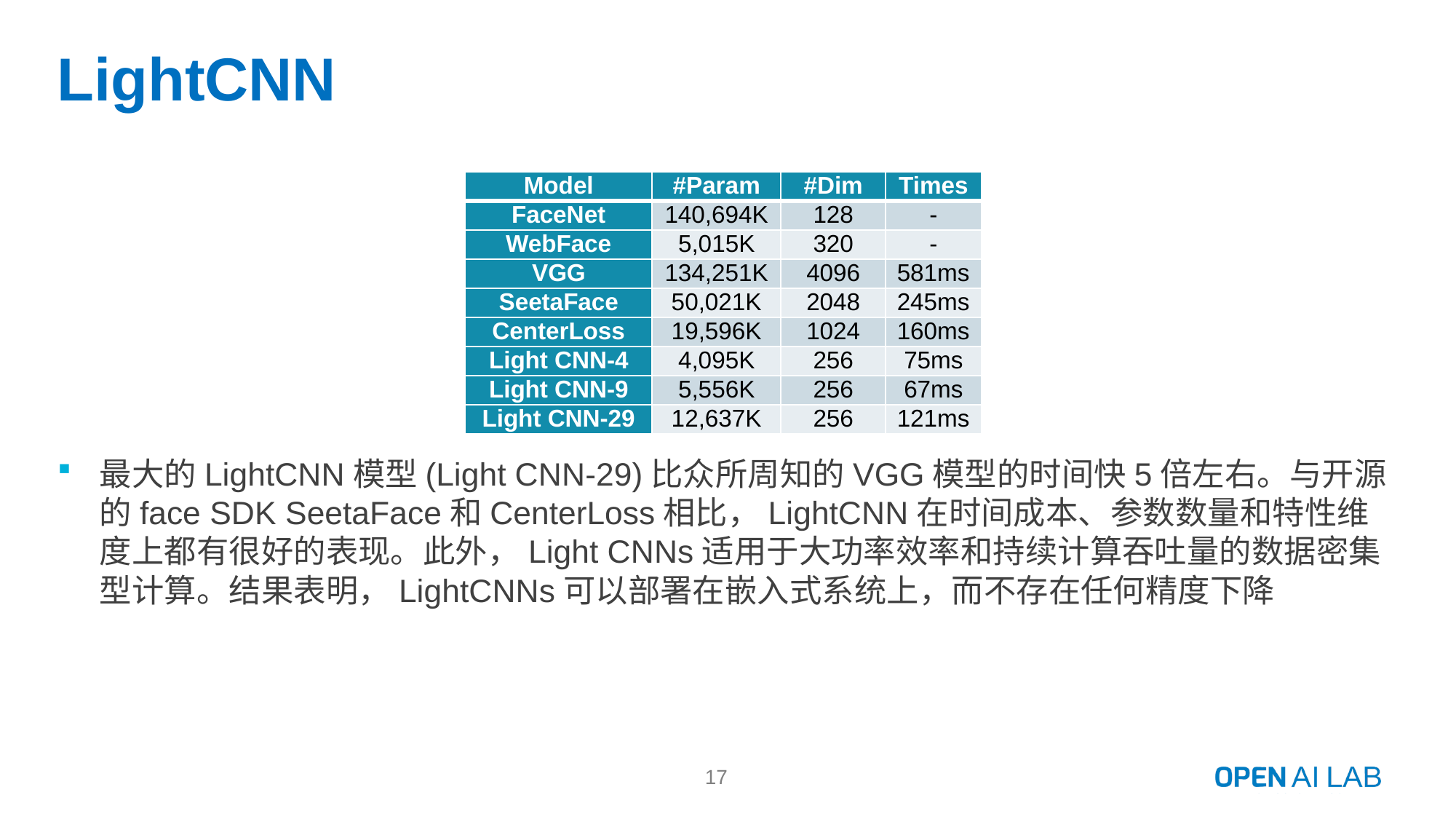

# LightCNN

最大的LightCNN模型(Light CNN-29)比众所周知的VGG模型的时间快5倍左右。与开源的face SDK SeetaFace和CenterLoss相比，LightCNN在时间成本、参数数量和特性维度上都有很好的表现。此外，Light CNNs适用于大功率效率和持续计算吞吐量的数据密集型计算。结果表明，LightCNNs可以部署在嵌入式系统上，而不存在任何精度下降
| Model | #Param | #Dim | Times |
| --- | --- | --- | --- |
| FaceNet | 140,694K | 128 | - |
| WebFace | 5,015K | 320 | - |
| VGG | 134,251K | 4096 | 581ms |
| SeetaFace | 50,021K | 2048 | 245ms |
| CenterLoss | 19,596K | 1024 | 160ms |
| Light CNN-4 | 4,095K | 256 | 75ms |
| Light CNN-9 | 5,556K | 256 | 67ms |
| Light CNN-29 | 12,637K | 256 | 121ms |